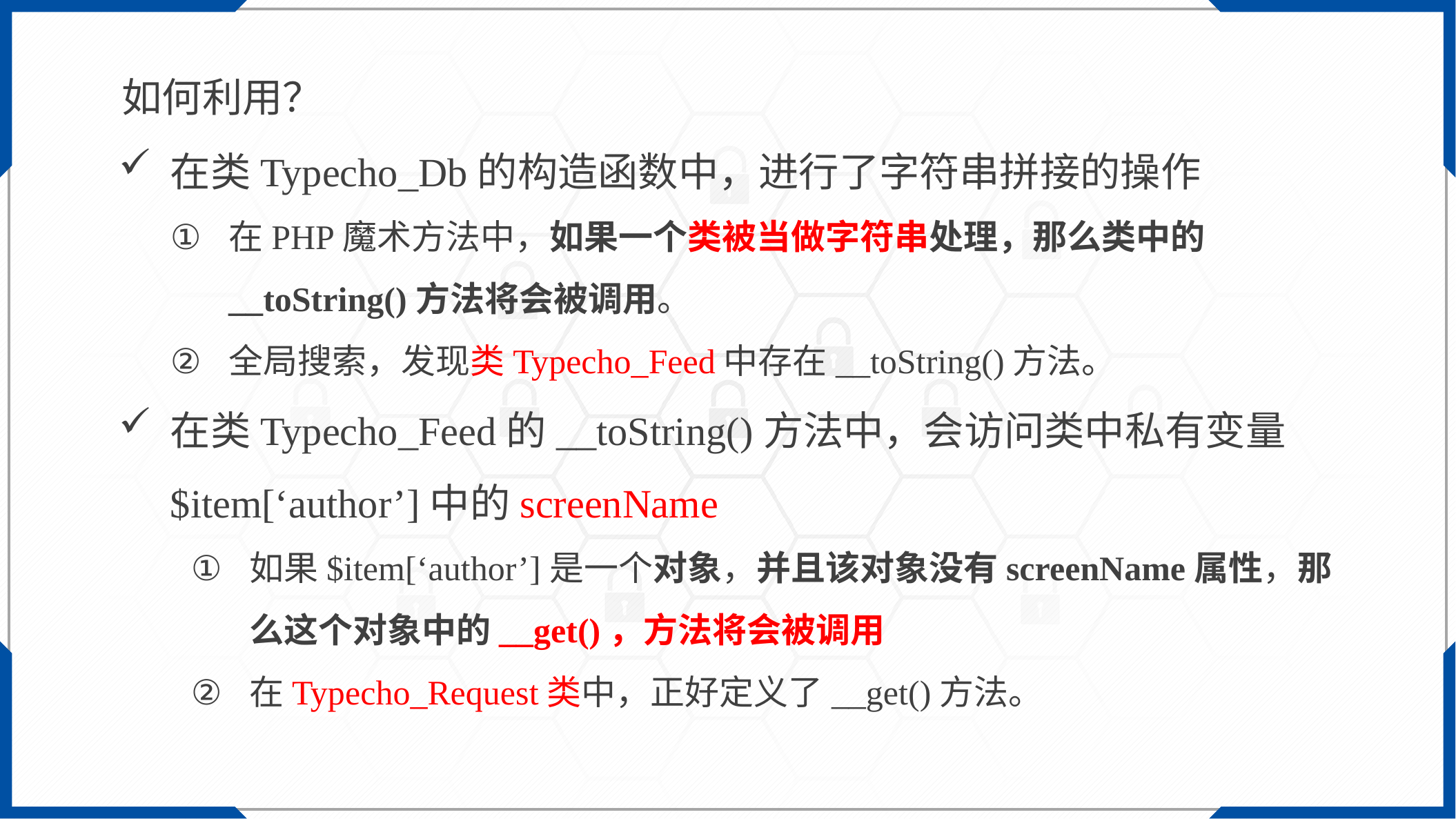

如何利用？
在类Typecho_Db的构造函数中，进行了字符串拼接的操作
在PHP魔术方法中，如果一个类被当做字符串处理，那么类中的__toString()方法将会被调用。
全局搜索，发现类Typecho_Feed中存在__toString()方法。
在类Typecho_Feed的__toString()方法中，会访问类中私有变量$item[‘author’]中的screenName
如果$item[‘author’]是一个对象，并且该对象没有screenName属性，那么这个对象中的__get()，方法将会被调用
在Typecho_Request类中，正好定义了__get()方法。